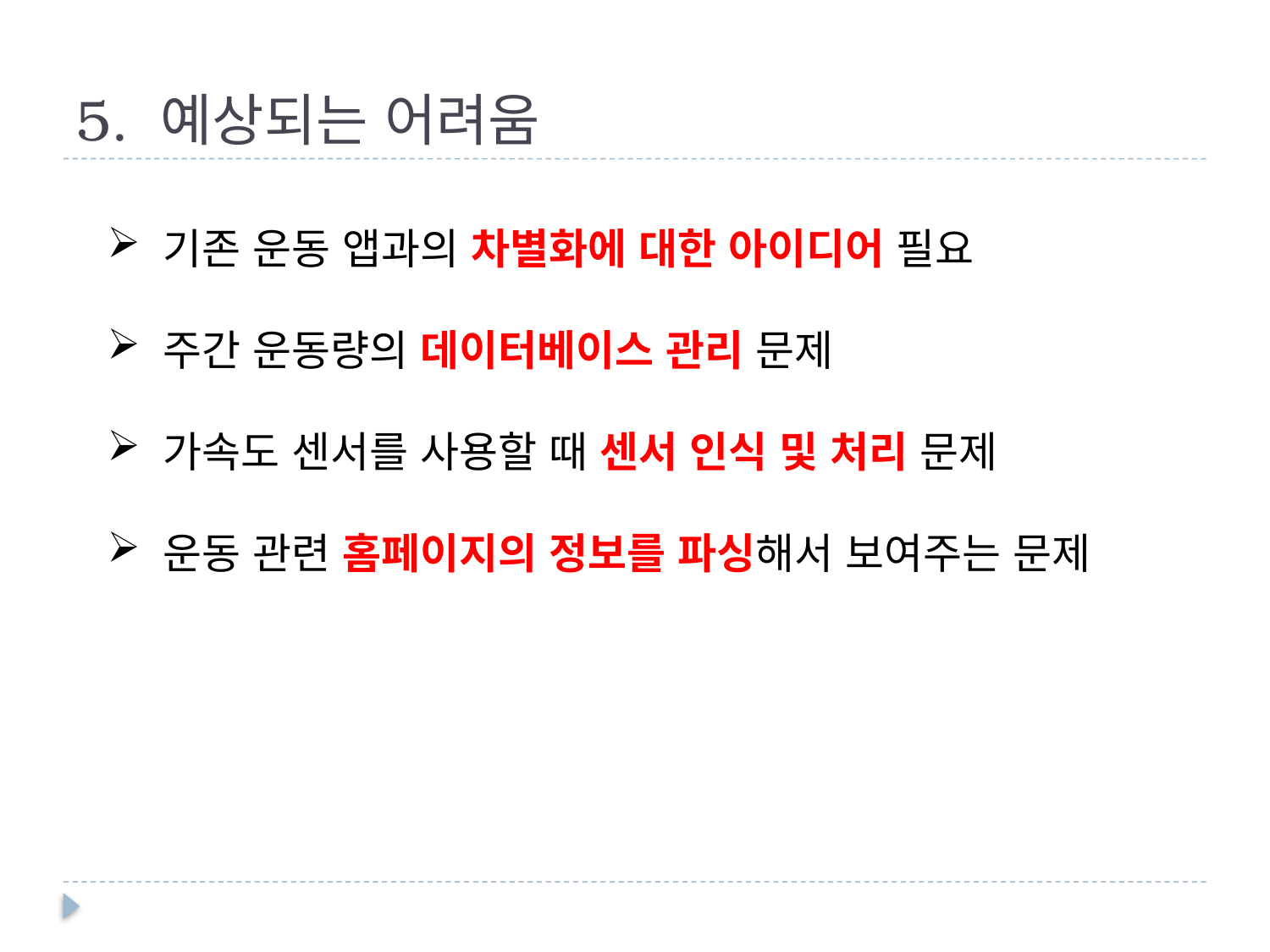

# 5. 예상되는 어려움
 기존 운동 앱과의 차별화에 대한 아이디어 필요

 주간 운동량의 데이터베이스 관리 문제

 가속도 센서를 사용할 때 센서 인식 및 처리 문제

 운동 관련 홈페이지의 정보를 파싱해서 보여주는 문제